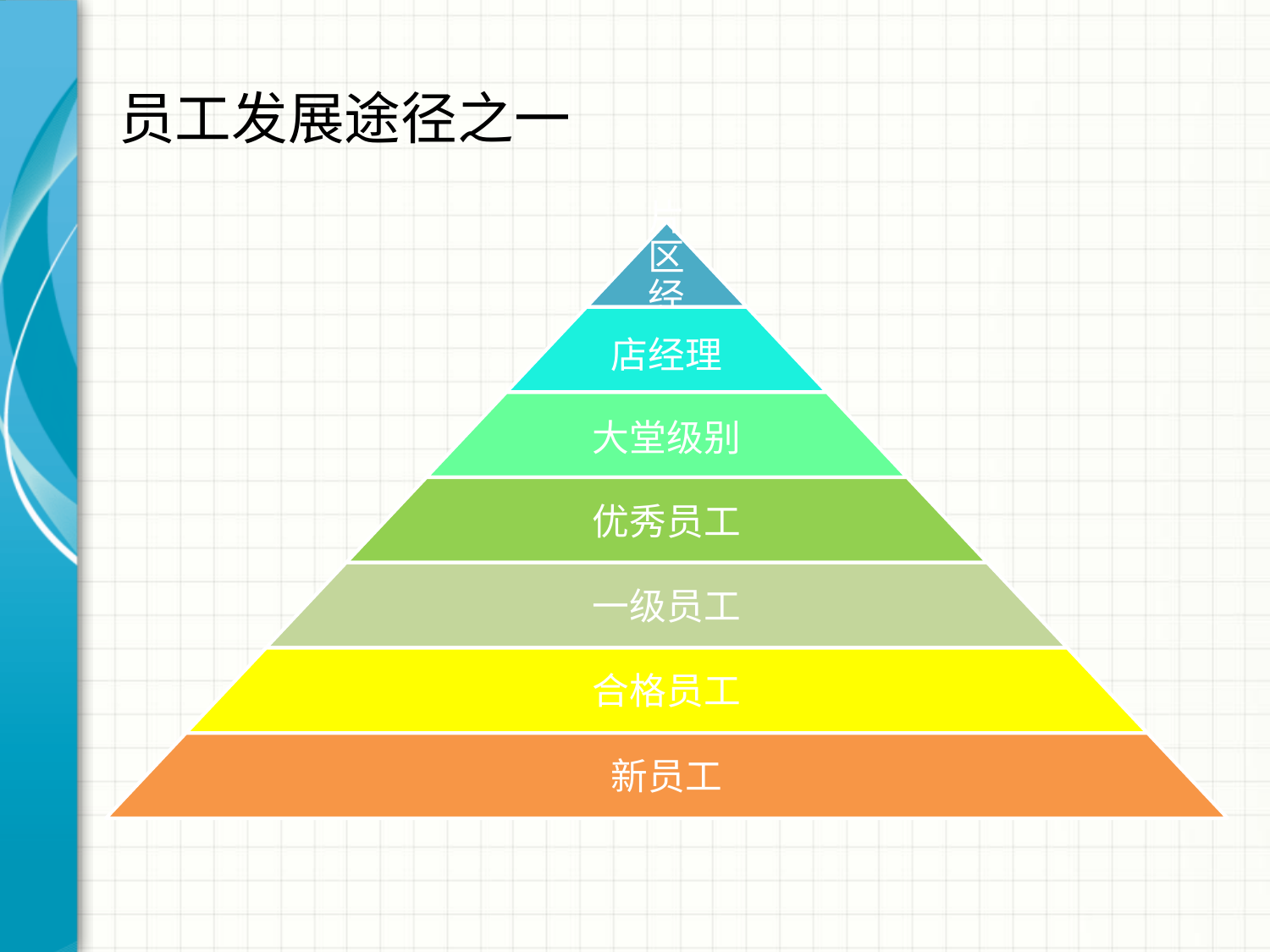

# 员工发展途径之一
片区经理
店经理
大堂级别
优秀员工
一级员工
合格员工
新员工